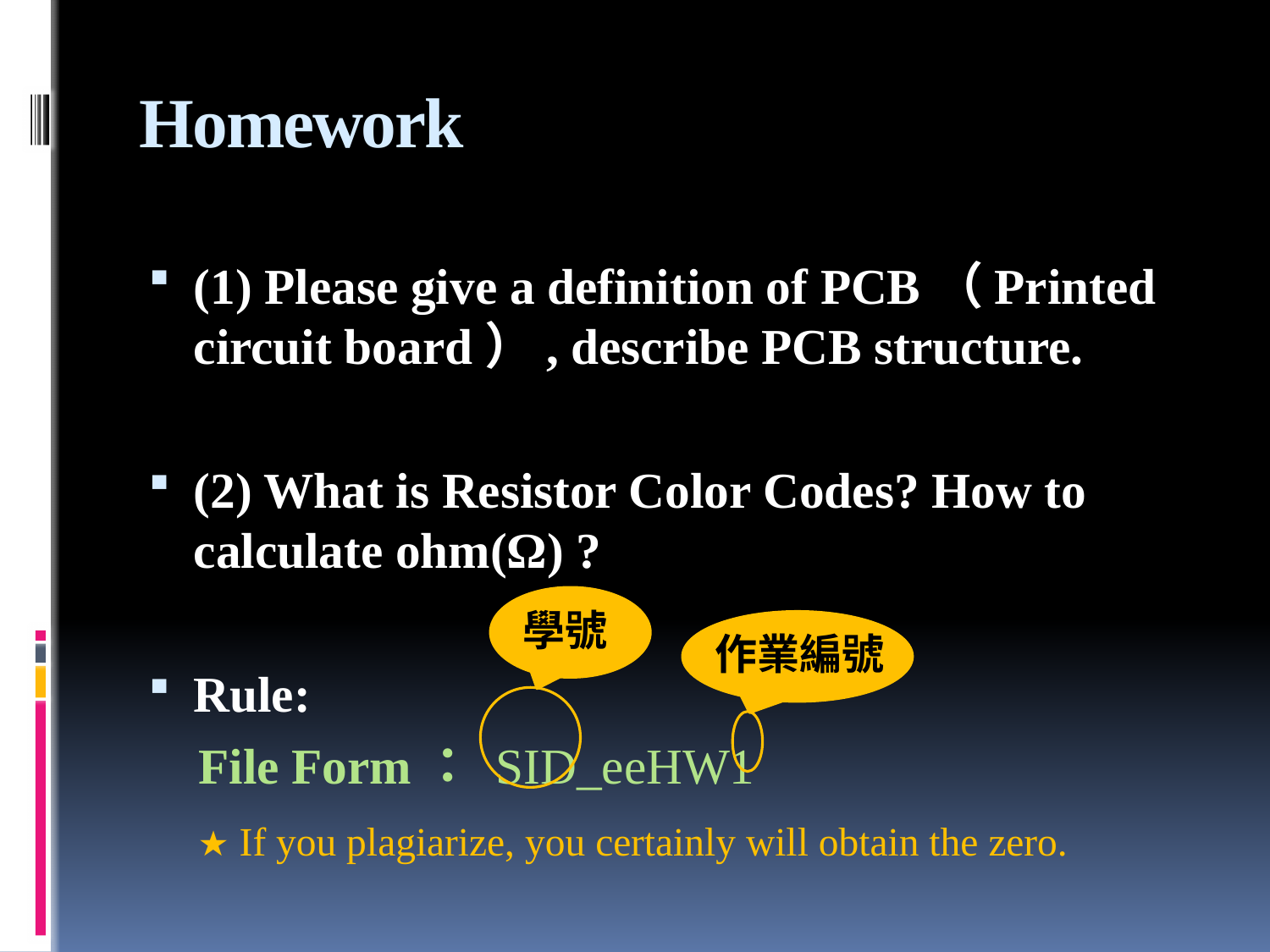

# Homework
(1) Please give a definition of PCB（Printed circuit board）, describe PCB structure.

(2) What is Resistor Color Codes? How to calculate ohm(Ω) ?

Rule:
    File Form： SID_eeHW1
    ★ If you plagiarize, you certainly will obtain the zero.

學號

作業編號